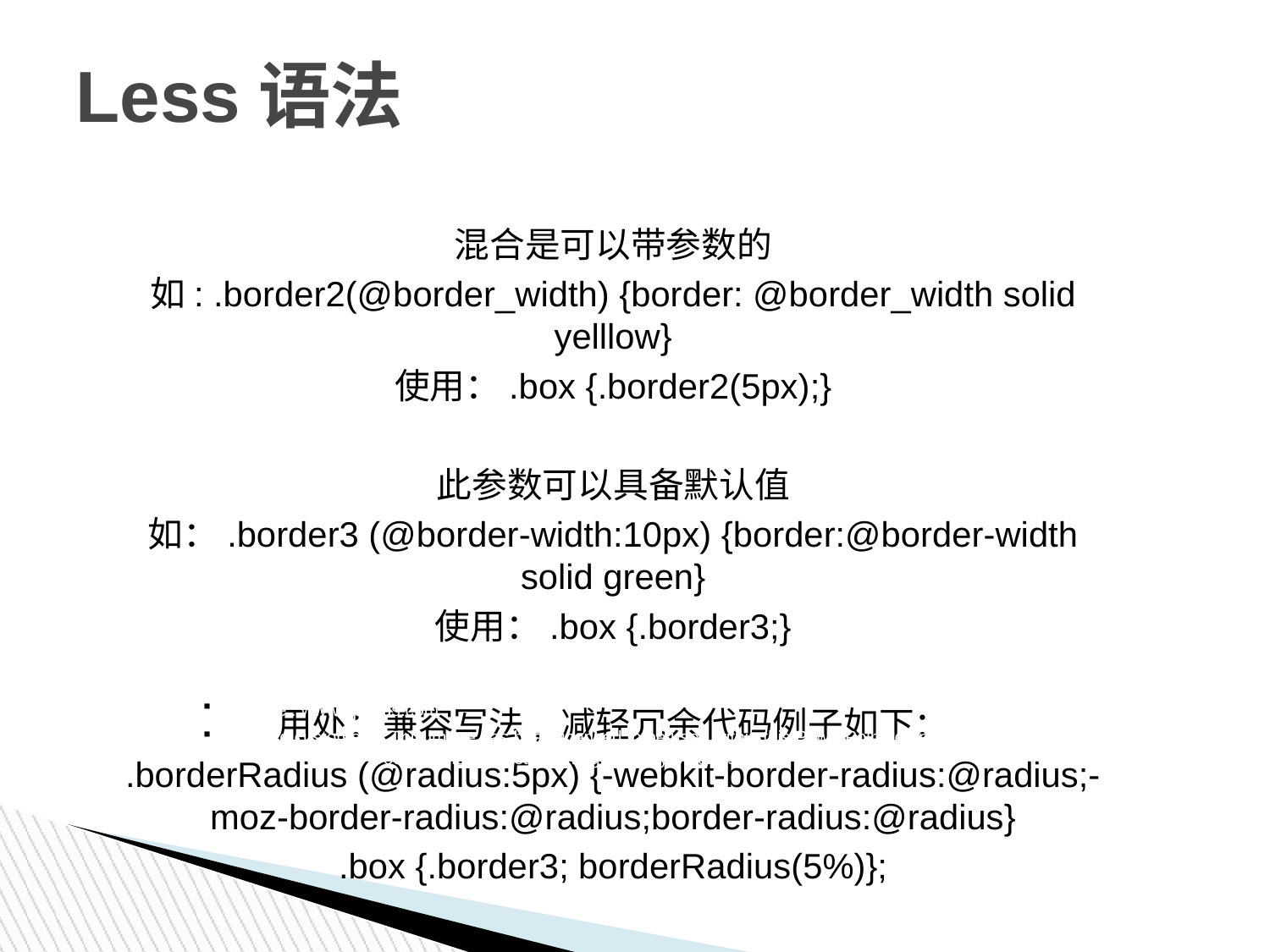

# Less语法
混合是可以带参数的
如: .border2(@border_width) {border: @border_width solid yelllow}
使用：.box {.border2(5px);}

此参数可以具备默认值
如：.border3 (@border-width:10px) {border:@border-width solid green}
使用：.box {.border3;}

用处：兼容写法, 减轻冗余代码例子如下：
.borderRadius (@radius:5px) {-webkit-border-radius:@radius;-moz-border-radius:@radius;border-radius:@radius}
.box {.border3; borderRadius(5%)};

[ Image information in product ]
 Image : www.openas.com
Note to customers : This image has been licensed to be used within this PowerPoint template only.
                                   You may not extract the image for any other use.